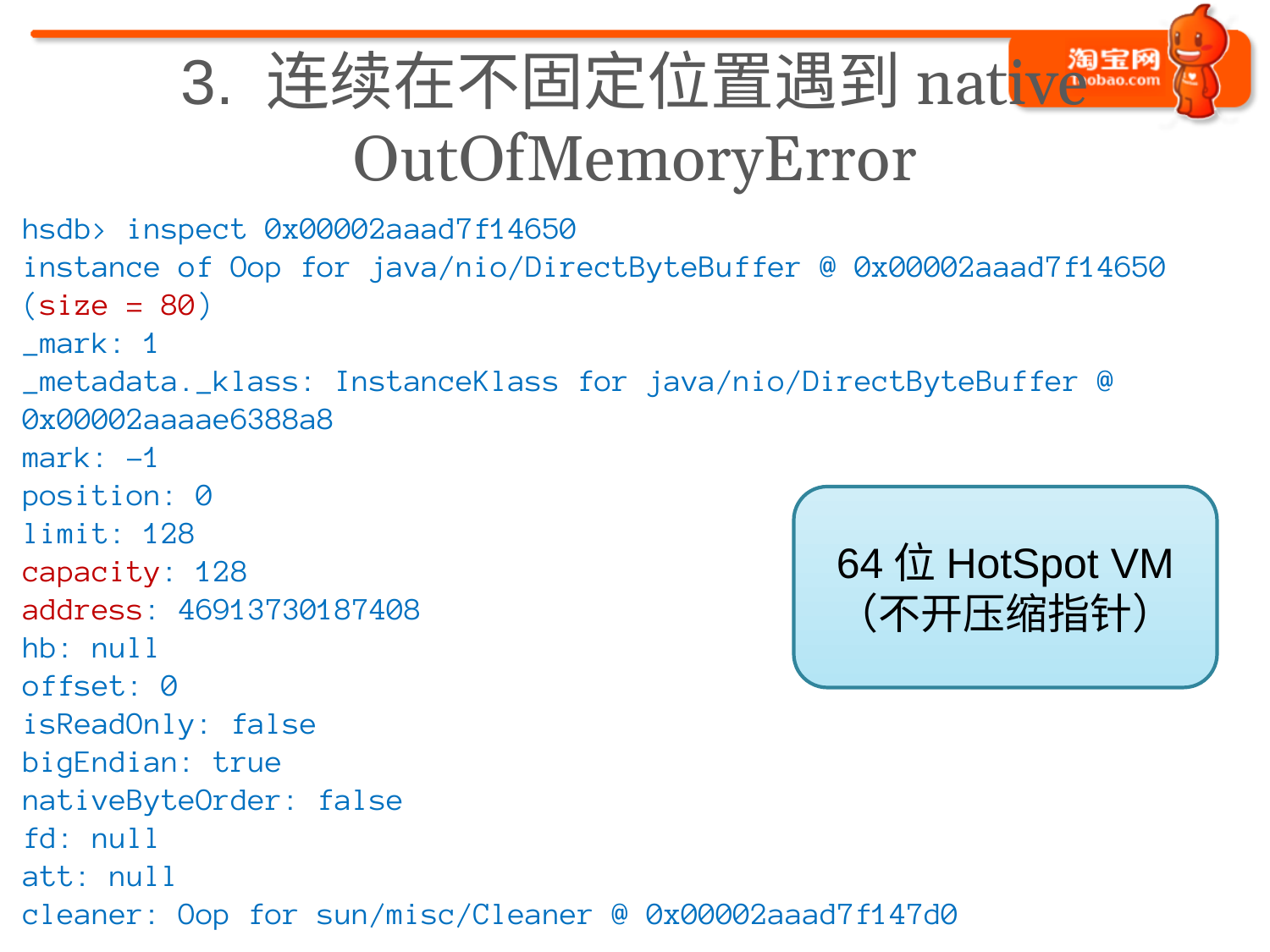

# 3. 连续在不固定位置遇到native OutOfMemoryError
hsdb> inspect 0x00002aaad7f14650
instance of Oop for java/nio/DirectByteBuffer @ 0x00002aaad7f14650 (size = 80)
_mark: 1
_metadata._klass: InstanceKlass for java/nio/DirectByteBuffer @ 0x00002aaaae6388a8
mark: -1
position: 0
limit: 128
capacity: 128
address: 46913730187408
hb: null
offset: 0
isReadOnly: false
bigEndian: true
nativeByteOrder: false
fd: null
att: null
cleaner: Oop for sun/misc/Cleaner @ 0x00002aaad7f147d0
64位HotSpot VM
（不开压缩指针）